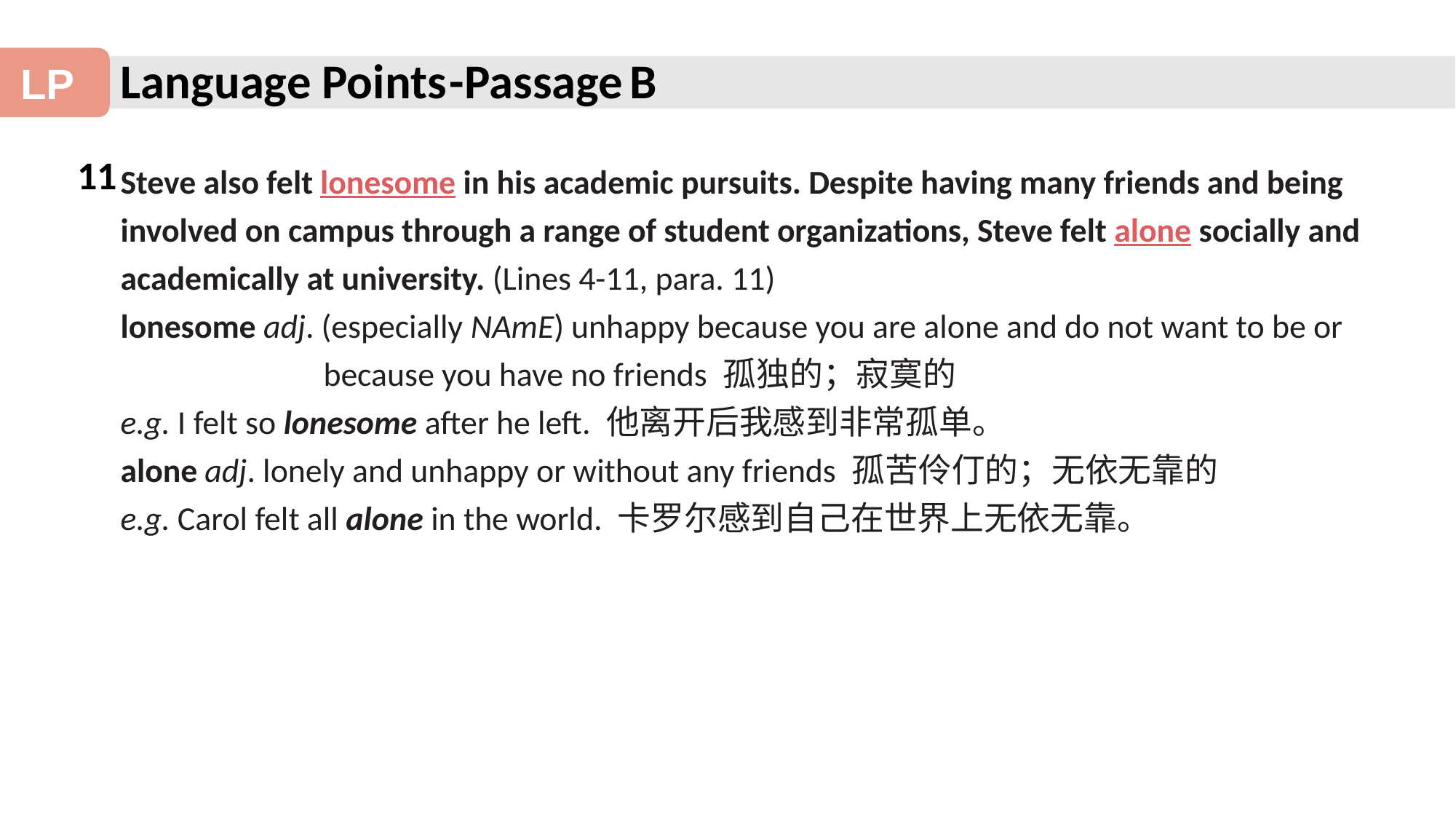

-Passage B
11
Steve also felt lonesome in his academic pursuits. Despite having many friends and being
involved on campus through a range of student organizations, Steve felt alone socially and
academically at university. (Lines 4-11, para. 11)
lonesome adj. (especially NAmE) unhappy because you are alone and do not want to be or because you have no friends 孤独的；寂寞的
e.g. I felt so lonesome after he left. 他离开后我感到非常孤单。
alone adj. lonely and unhappy or without any friends 孤苦伶仃的；无依无靠的
e.g. Carol felt all alone in the world. 卡罗尔感到自己在世界上无依无靠。